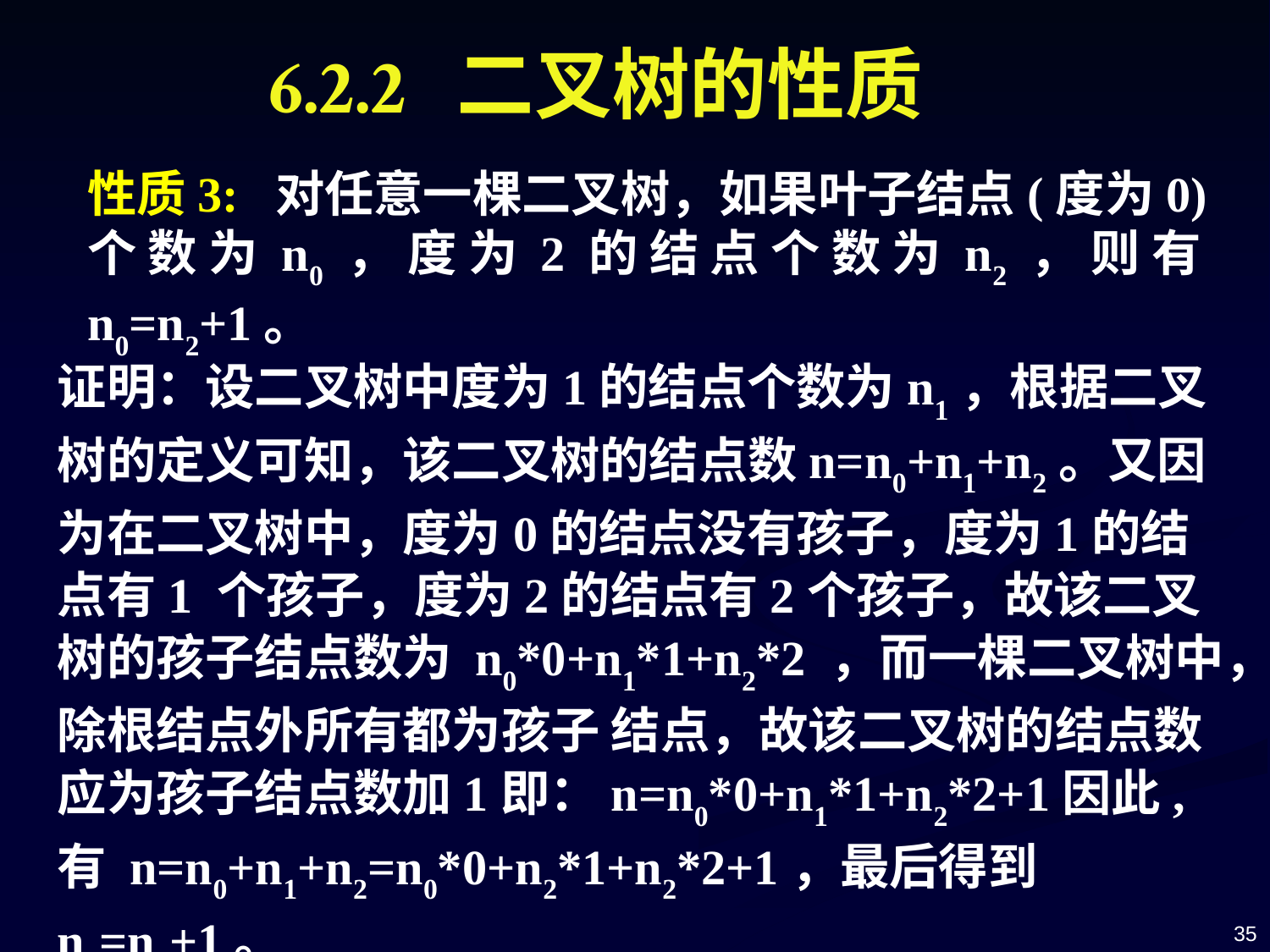

6.2.2  二叉树的性质
性质3:  对任意一棵二叉树，如果叶子结点(度为0)个数为n0，度为2的结点个数为n2，则有n0=n2+1。
证明：设二叉树中度为1的结点个数为n1，根据二叉树的定义可知，该二叉树的结点数n=n0+n1+n2。又因为在二叉树中，度为0的结点没有孩子，度为1的结点有1 个孩子，度为2的结点有2个孩子，故该二叉树的孩子结点数为 n0*0+n1*1+n2*2 ，而一棵二叉树中，除根结点外所有都为孩子 结点，故该二叉树的结点数应为孩子结点数加1即：n=n0*0+n1*1+n2*2+1因此,有 n=n0+n1+n2=n0*0+n2*1+n2*2+1，最后得到n0=n2+1。
35